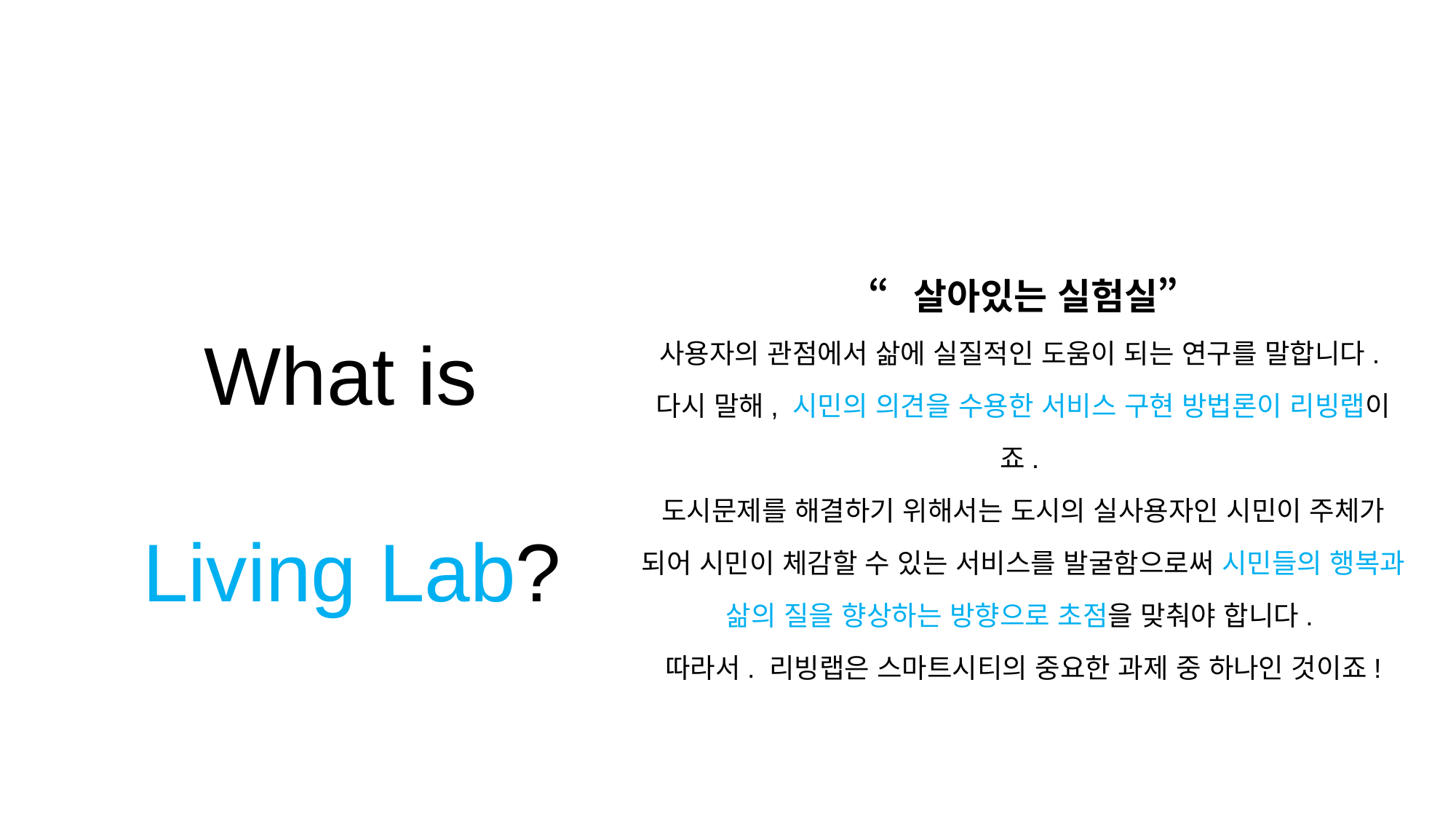

리빙랩이란?
What is
Living Lab?
“살아있는 실험실”
사용자의 관점에서 삶에 실질적인 도움이 되는 연구를 말합니다.
다시 말해, 시민의 의견을 수용한 서비스 구현 방법론이 리빙랩이죠.
도시문제를 해결하기 위해서는 도시의 실사용자인 시민이 주체가 되어 시민이 체감할 수 있는 서비스를 발굴함으로써 시민들의 행복과 삶의 질을 향상하는 방향으로 초점을 맞춰야 합니다.
따라서. 리빙랩은 스마트시티의 중요한 과제 중 하나인 것이죠!